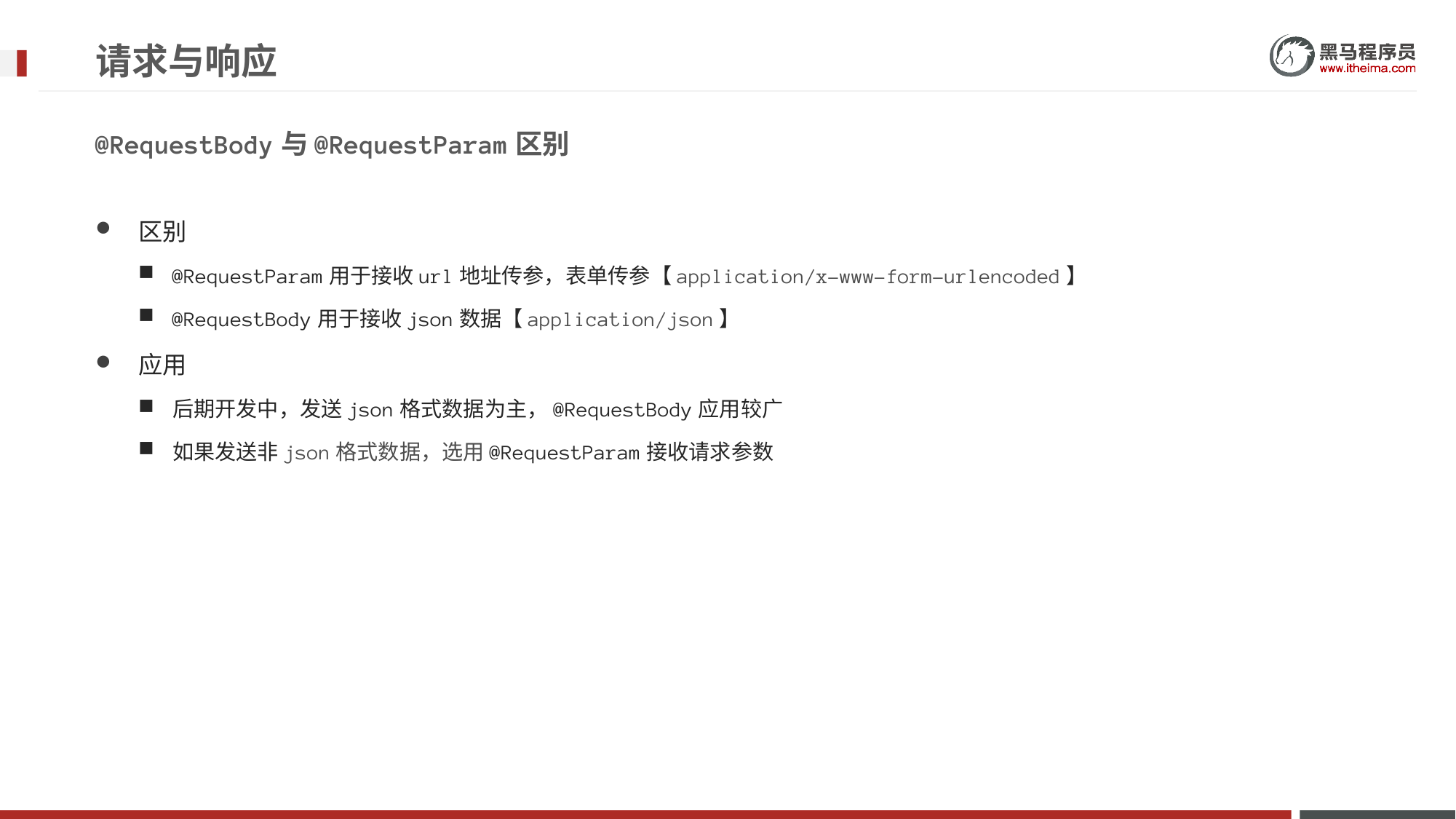

# 请求与响应
@RequestBody与@RequestParam区别
区别
@RequestParam用于接收url地址传参，表单传参【application/x-www-form-urlencoded】
@RequestBody用于接收json数据【application/json】
应用
后期开发中，发送json格式数据为主，@RequestBody应用较广
如果发送非json格式数据，选用@RequestParam接收请求参数